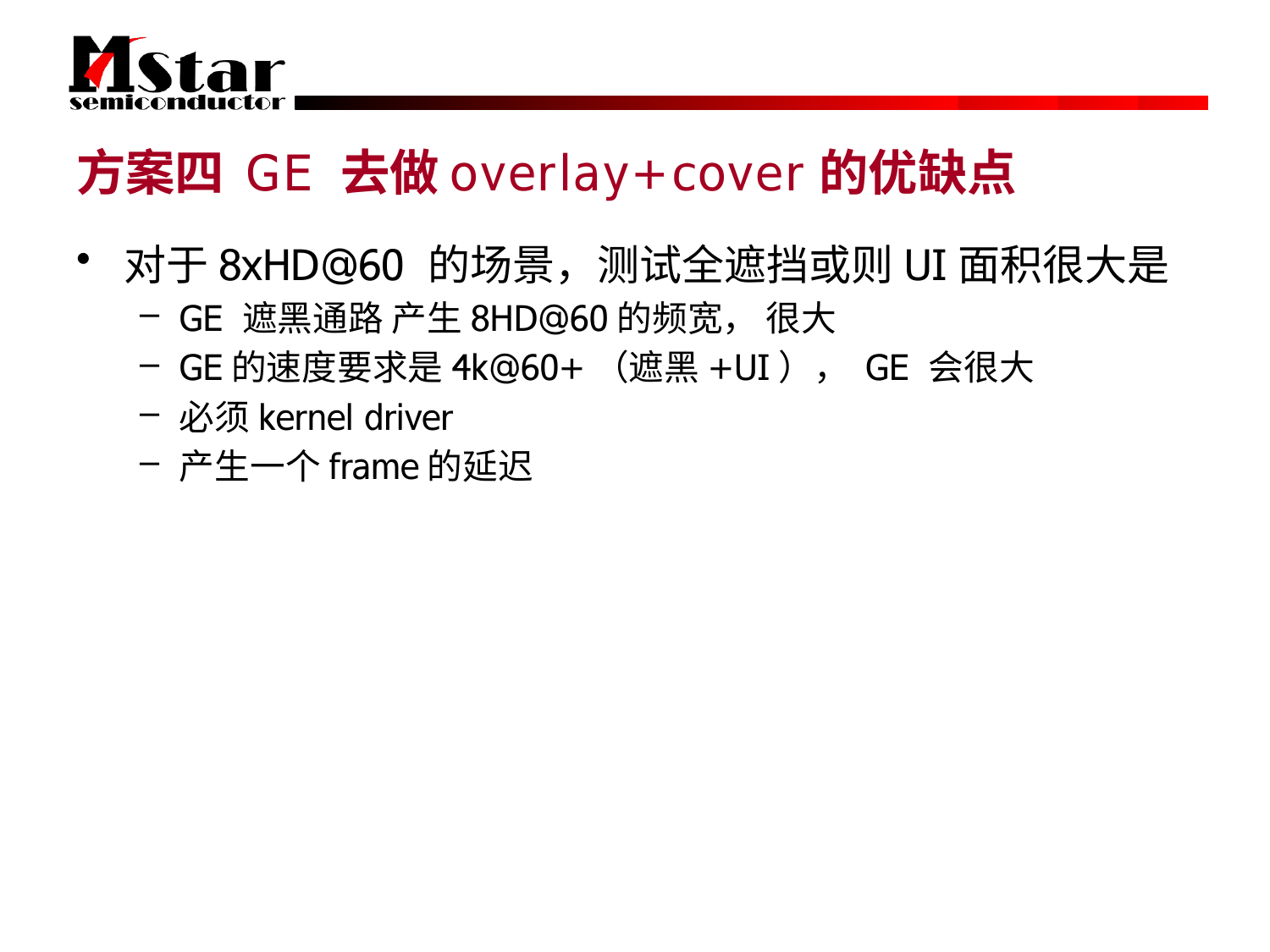

# 方案四 GE 去做overlay+cover的优缺点
对于8xHD@60 的场景，测试全遮挡或则UI面积很大是
GE 遮黑通路 产生8HD@60的频宽， 很大
GE的速度要求是4k@60+（遮黑+UI）， GE 会很大
必须kernel driver
产生一个frame的延迟